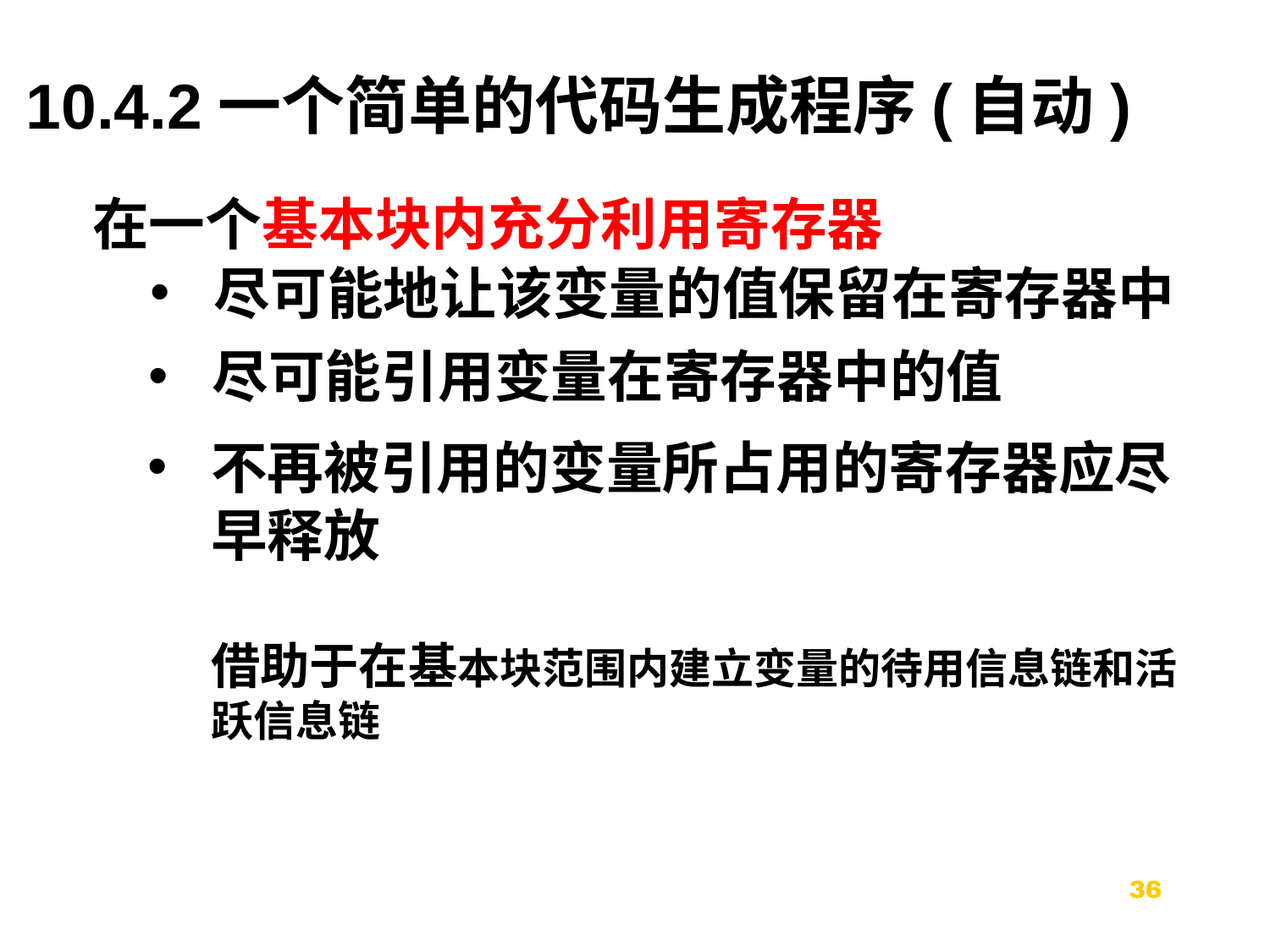

10.4.2一个简单的代码生成程序(自动)
在一个基本块内充分利用寄存器
尽可能地让该变量的值保留在寄存器中

尽可能引用变量在寄存器中的值

不再被引用的变量所占用的寄存器应尽早释放

借助于在基本块范围内建立变量的待用信息链和活跃信息链

36